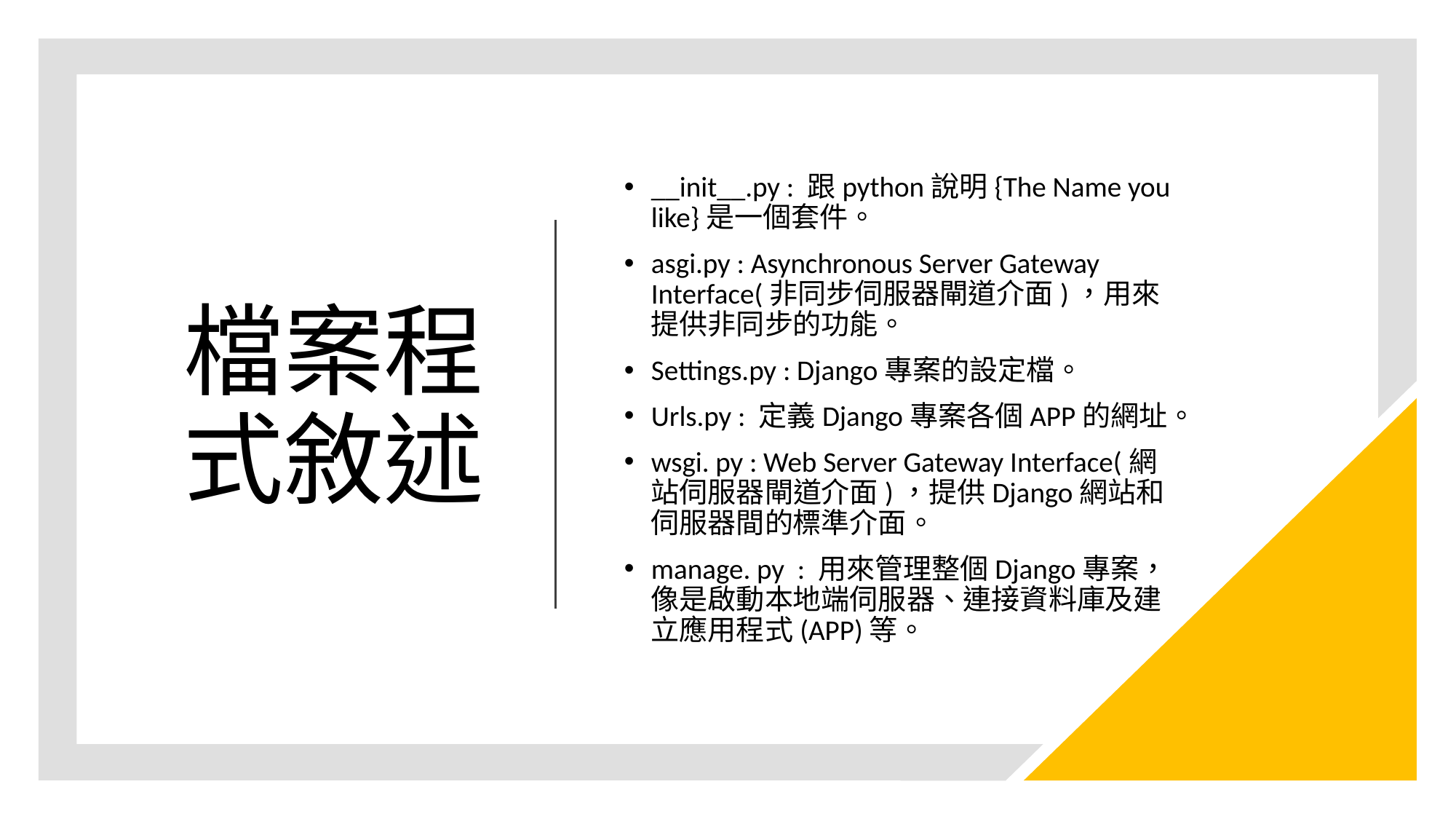

# 檔案程式敘述
__init__.py : 跟python說明{The Name you like}是一個套件。
asgi.py : Asynchronous Server Gateway Interface(非同步伺服器閘道介面)，用來提供非同步的功能。
Settings.py : Django專案的設定檔。
Urls.py : 定義Django專案各個APP的網址。
wsgi. py : Web Server Gateway Interface(網站伺服器閘道介面)，提供Django網站和伺服器間的標準介面。
manage. py  : 用來管理整個Django專案，像是啟動本地端伺服器、連接資料庫及建立應用程式(APP)等。